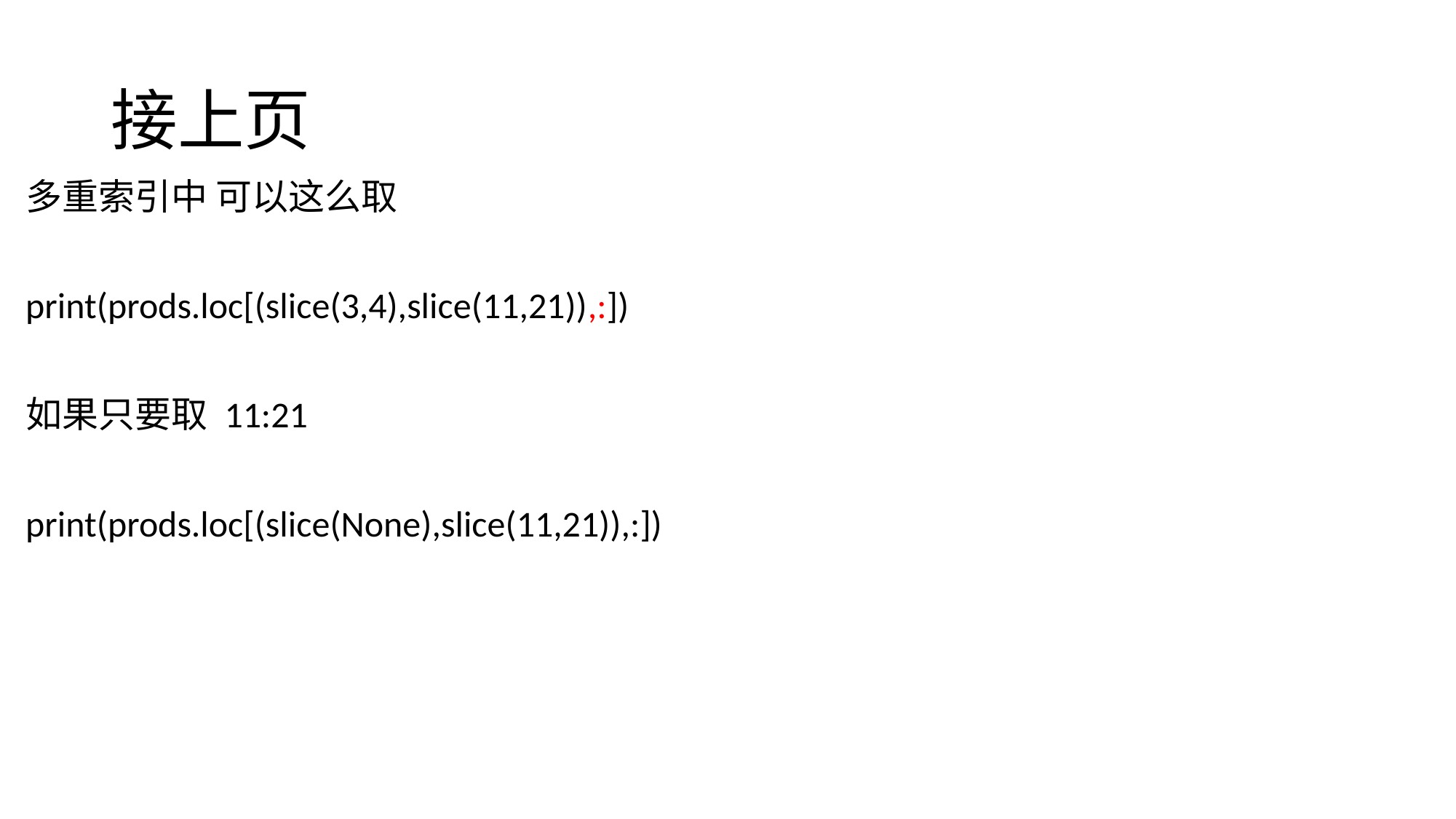

# 接上页
多重索引中 可以这么取

print(prods.loc[(slice(3,4),slice(11,21)),:])

如果只要取 11:21

print(prods.loc[(slice(None),slice(11,21)),:])